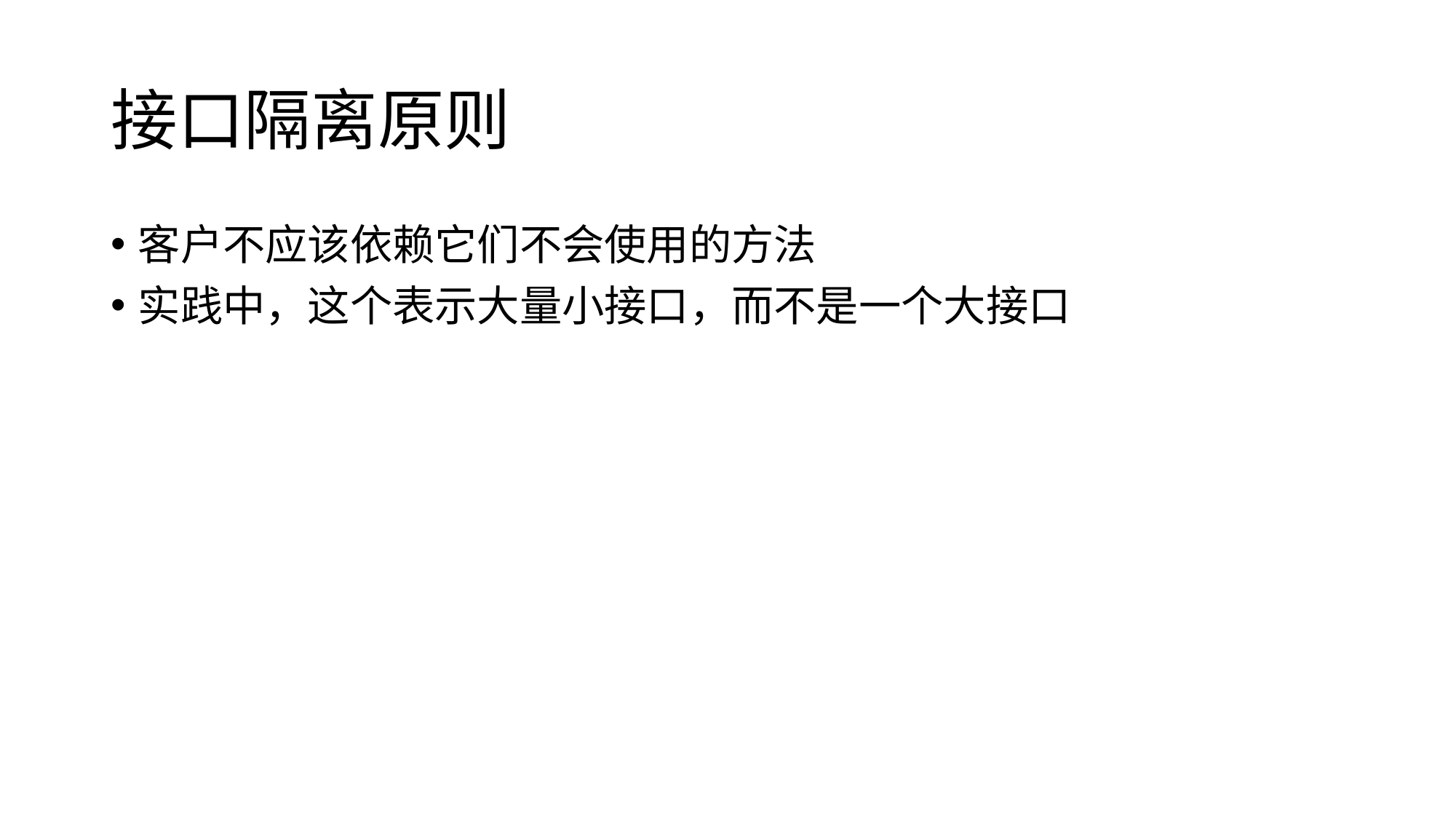

# 接口隔离原则
客户不应该依赖它们不会使用的方法
实践中，这个表示大量小接口，而不是一个大接口